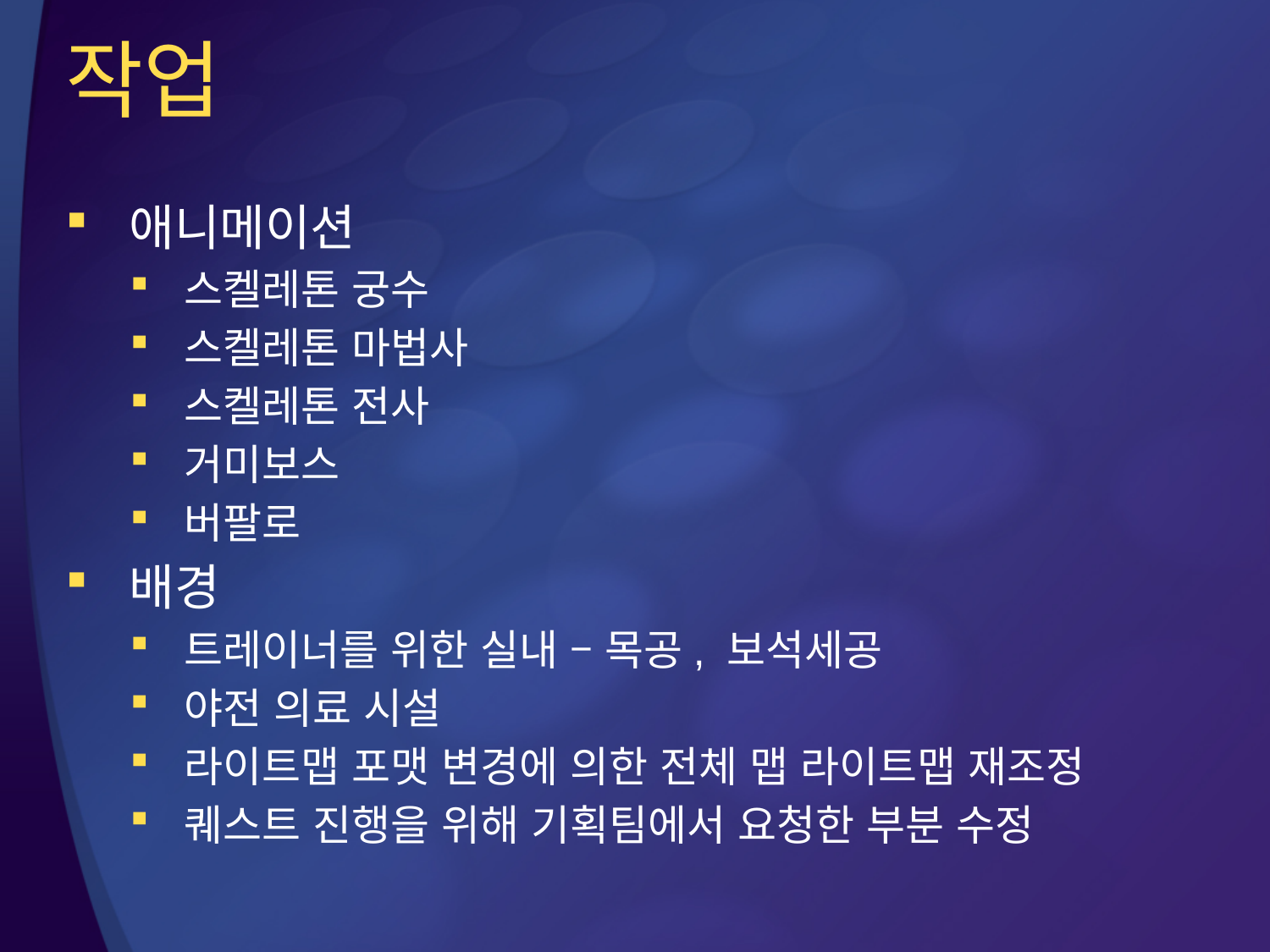

# 작업
애니메이션
스켈레톤 궁수
스켈레톤 마법사
스켈레톤 전사
거미보스
버팔로
배경
트레이너를 위한 실내 – 목공, 보석세공
야전 의료 시설
라이트맵 포맷 변경에 의한 전체 맵 라이트맵 재조정
퀘스트 진행을 위해 기획팀에서 요청한 부분 수정